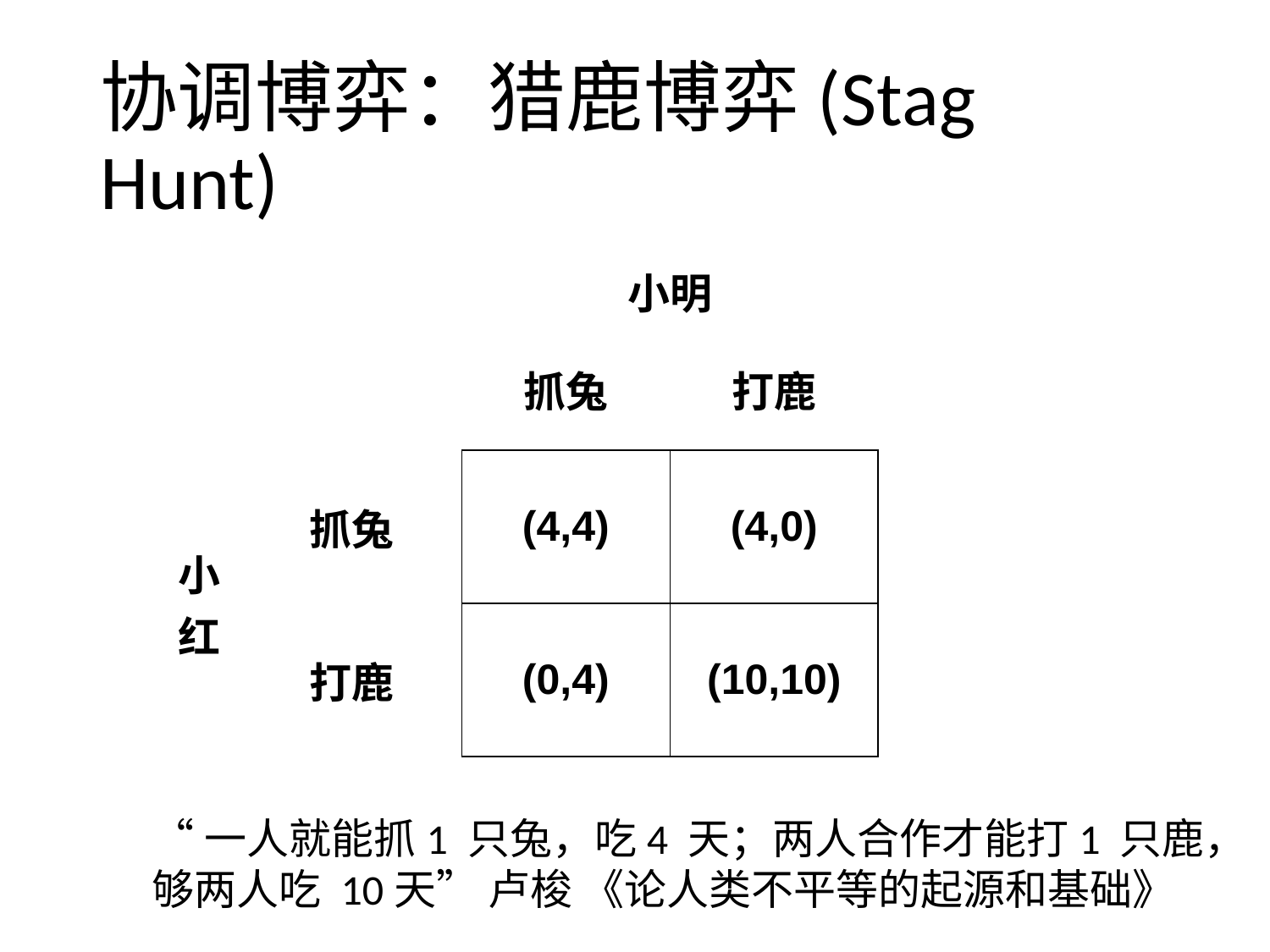

协调博弈：猎鹿博弈(Stag Hunt)
|  |  | 小明 |  |
| --- | --- | --- | --- |
|  |  | 抓兔 | 打鹿 |
| 小红 | 抓兔 | (4,4) | (4,0) |
|  | 打鹿 | (0,4) | (10,10) |

“一人就能抓1 只兔，吃4 天；两人合作才能打1 只鹿，
够两人吃 10天” 卢梭 《论人类不平等的起源和基础》